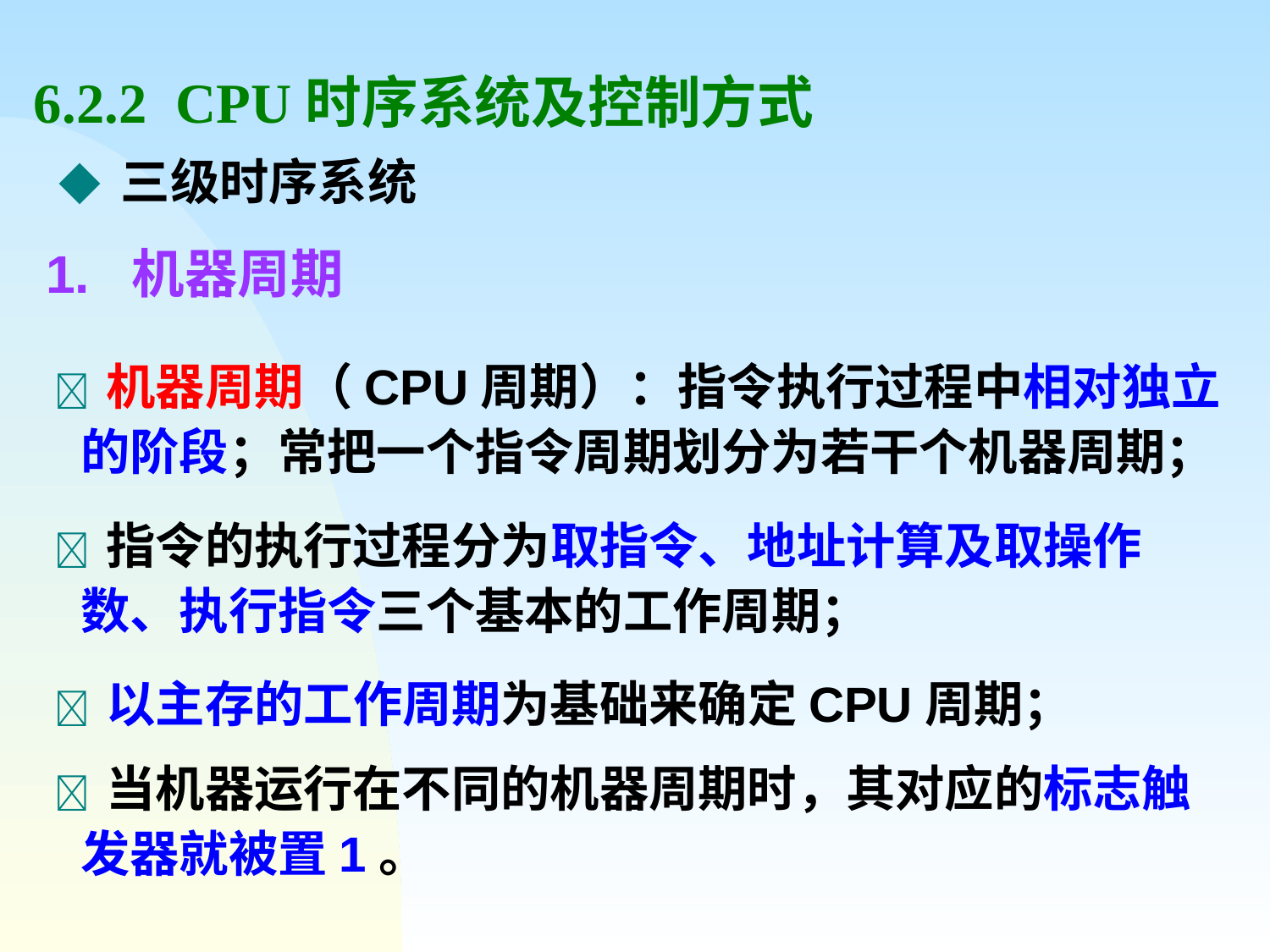

# 6.2.2  CPU时序系统及控制方式
◆ 三级时序系统
1.  机器周期
• 机器周期（CPU周期）：指令执行过程中相对独立的阶段；常把一个指令周期划分为若干个机器周期；
• 指令的执行过程分为取指令、地址计算及取操作数、执行指令三个基本的工作周期；
• 以主存的工作周期为基础来确定CPU周期；
• 当机器运行在不同的机器周期时，其对应的标志触发器就被置1。
103